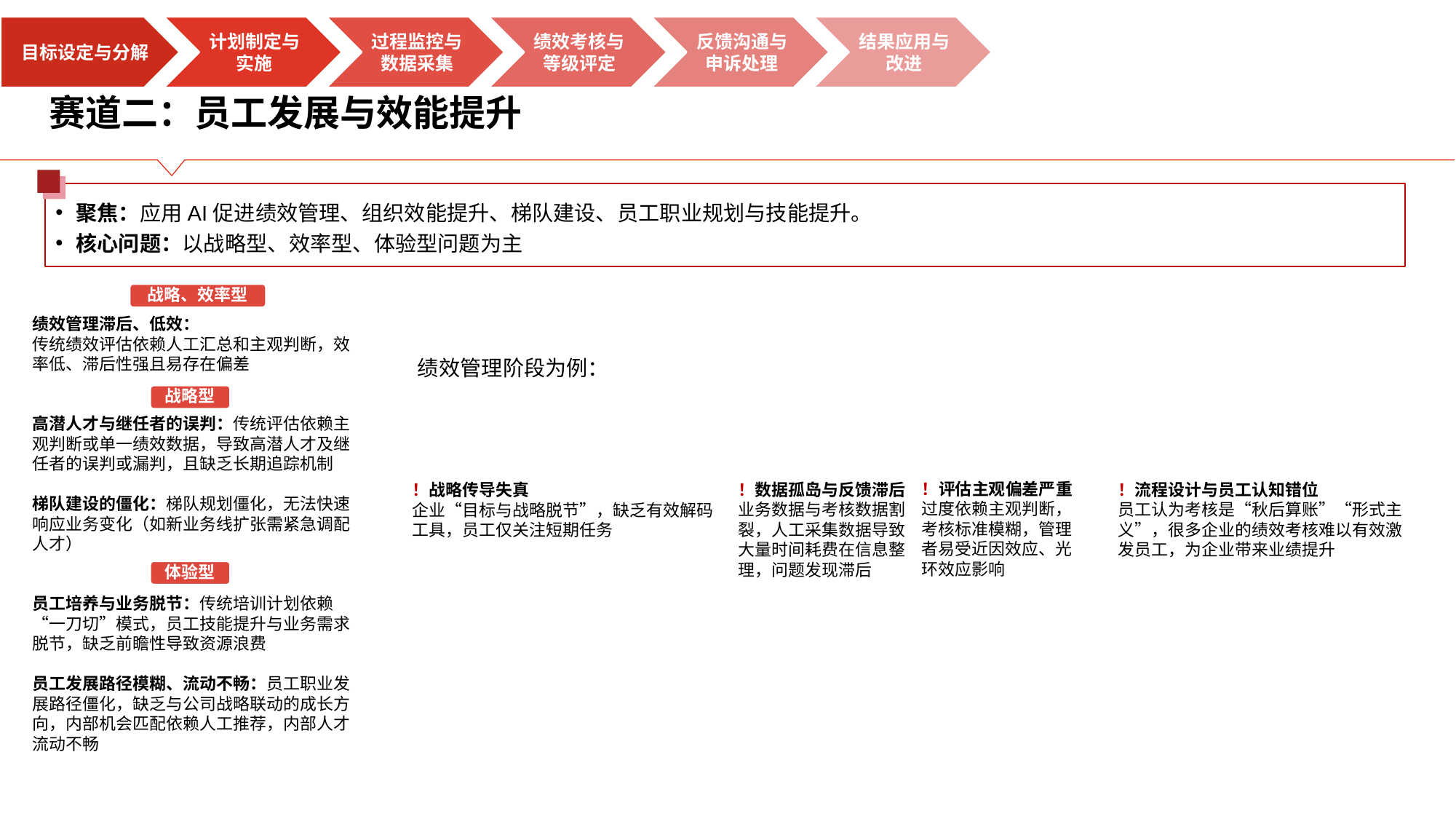

# 赛道二：员工发展与效能提升

聚焦：应用AI促进绩效管理、组织效能提升、梯队建设、员工职业规划与技能提升。
核心问题：以战略型、效率型、体验型问题为主

战略、效率型
绩效管理滞后、低效：
传统绩效评估依赖人工汇总和主观判断，效率低、滞后性强且易存在偏差

高潜人才与继任者的误判：传统评估依赖主观判断或单一绩效数据，导致高潜人才及继任者的误判或漏判，且缺乏长期追踪机制

梯队建设的僵化：梯队规划僵化，无法快速响应业务变化（如新业务线扩张需紧急调配人才）

员工培养与业务脱节：传统培训计划依赖“一刀切”模式，员工技能提升与业务需求脱节，缺乏前瞻性导致资源浪费

员工发展路径模糊、流动不畅：员工职业发展路径僵化，缺乏与公司战略联动的成长方向，内部机会匹配依赖人工推荐，内部人才流动不畅

绩效管理阶段为例：
​目标设定与分解
计划制定与实施
过程监控与数据采集
绩效考核与等级评定
反馈沟通与申诉处理
结果应用与改进

战略型
！评估主观偏差严重
过度依赖主观判断，考核标准模糊，管理者易受近因效应、光环效应影响
！​数据孤岛与反馈滞后
业务数据与考核数据割裂，人工采集数据导致大量时间耗费在信息整理，问题发现滞后
！流程设计与员工认知错位
员工认为考核是“秋后算账”“形式主义”，很多企业的绩效考核难以有效激发员工，为企业带来业绩提升
！战略传导失真
企业“目标与战略脱节”，缺乏有效解码工具，员工仅关注短期任务

体验型